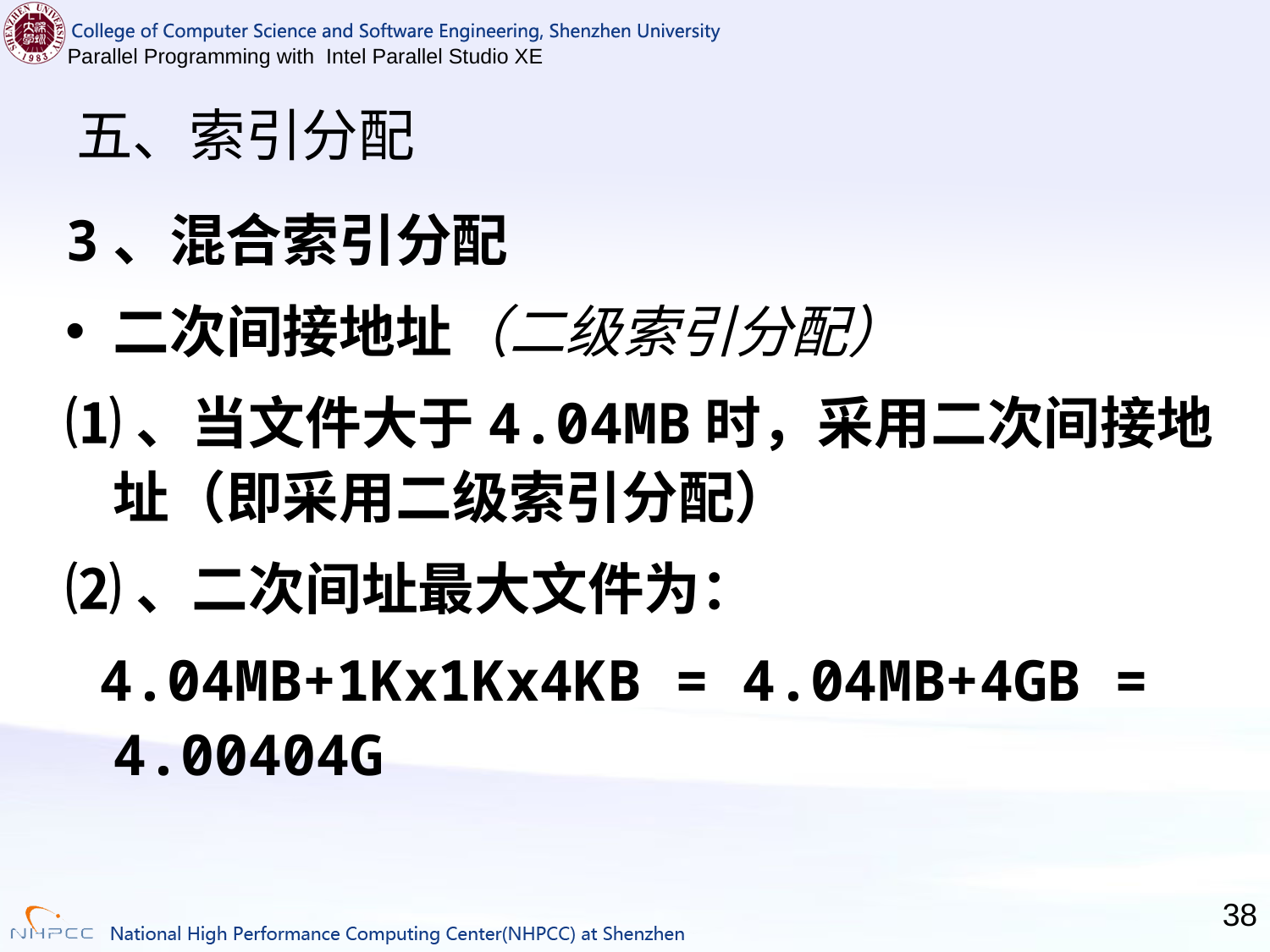

# 五、索引分配
3、混合索引分配
二次间接地址（二级索引分配）
⑴、当文件大于4.04MB时，采用二次间接地址（即采用二级索引分配）
⑵、二次间址最大文件为：
 4.04MB+1Kx1Kx4KB = 4.04MB+4GB = 4.00404G
38